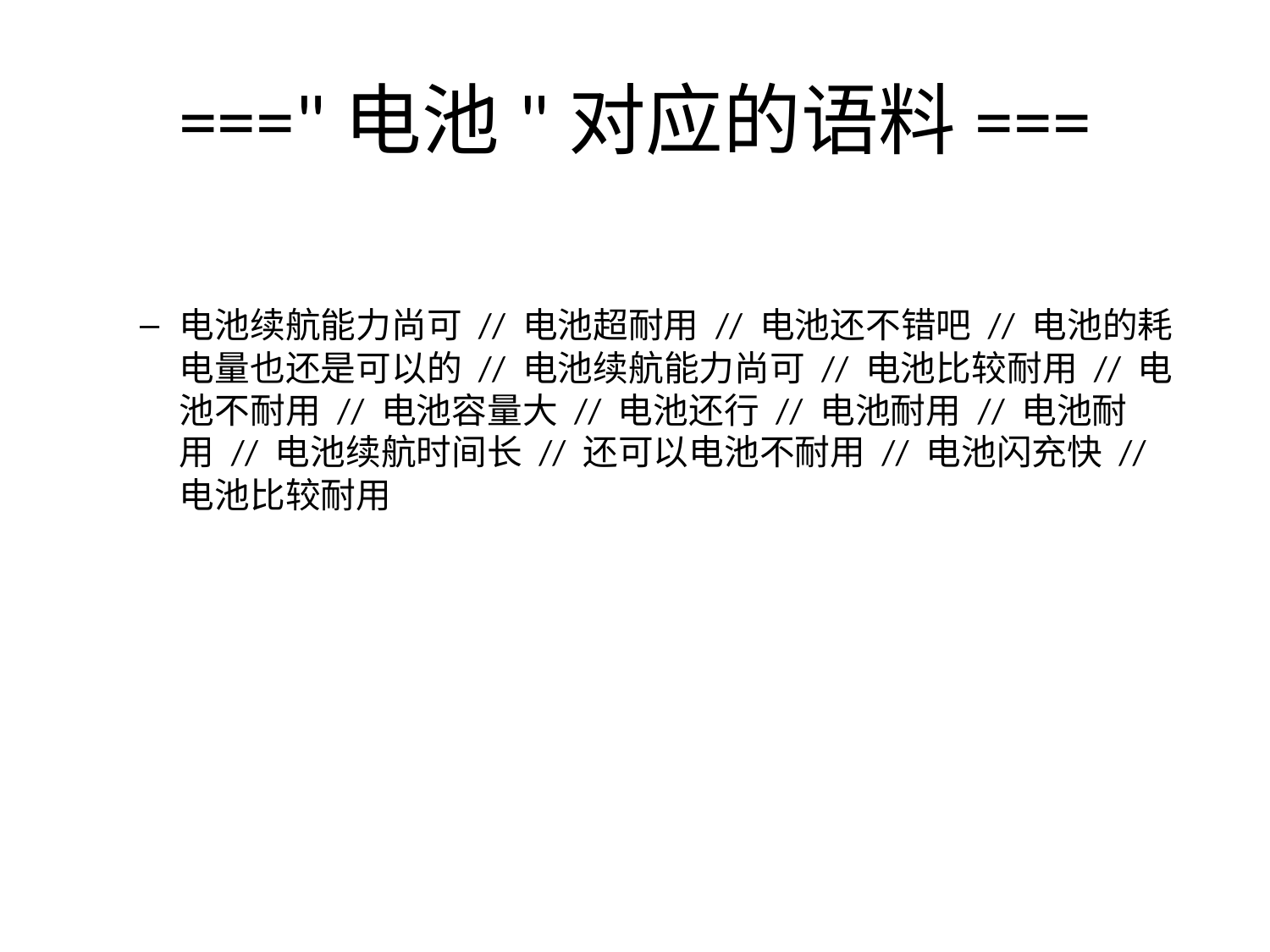

# ==="电池"对应的语料===

电池续航能力尚可 // 电池超耐用 // 电池还不错吧 // 电池的耗电量也还是可以的 // 电池续航能力尚可 // 电池比较耐用 // 电池不耐用 // 电池容量大 // 电池还行 // 电池耐用 // 电池耐用 // 电池续航时间长 // 还可以电池不耐用 // 电池闪充快 // 电池比较耐用